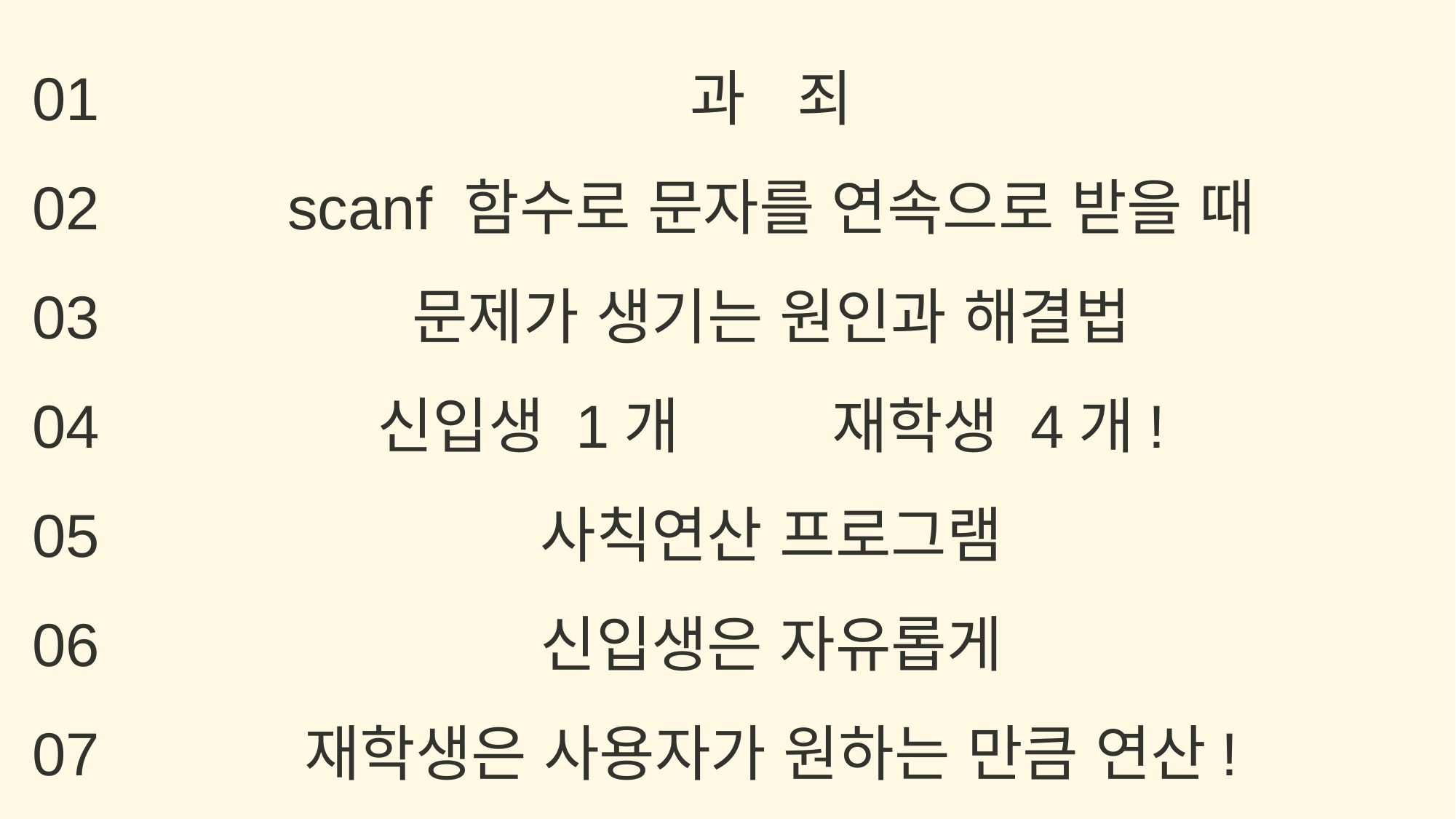

과   죄
scanf 함수로 문자를 연속으로 받을 때
문제가 생기는 원인과 해결법
신입생 1개         재학생 4개!
사칙연산 프로그램
신입생은 자유롭게
재학생은 사용자가 원하는 만큼 연산!
01
02
03
04
05
06
07